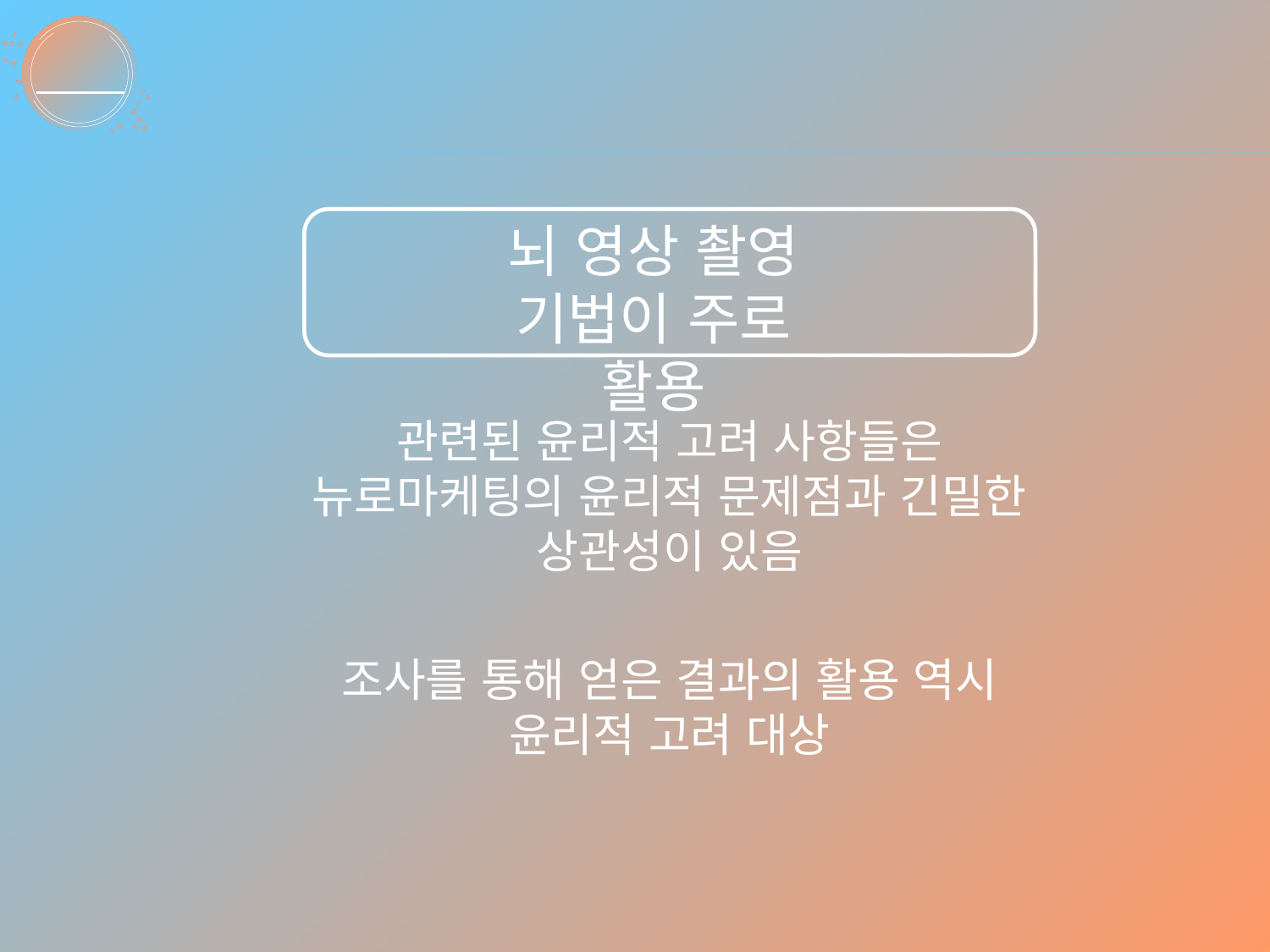

윤리적 관점에서의 뉴로 마케팅

뇌 영상 촬영 기법이 주로 활용

관련된 윤리적 고려 사항들은 뉴로마케팅의 윤리적 문제점과 긴밀한 상관성이 있음
조사를 통해 얻은 결과의 활용 역시
윤리적 고려 대상